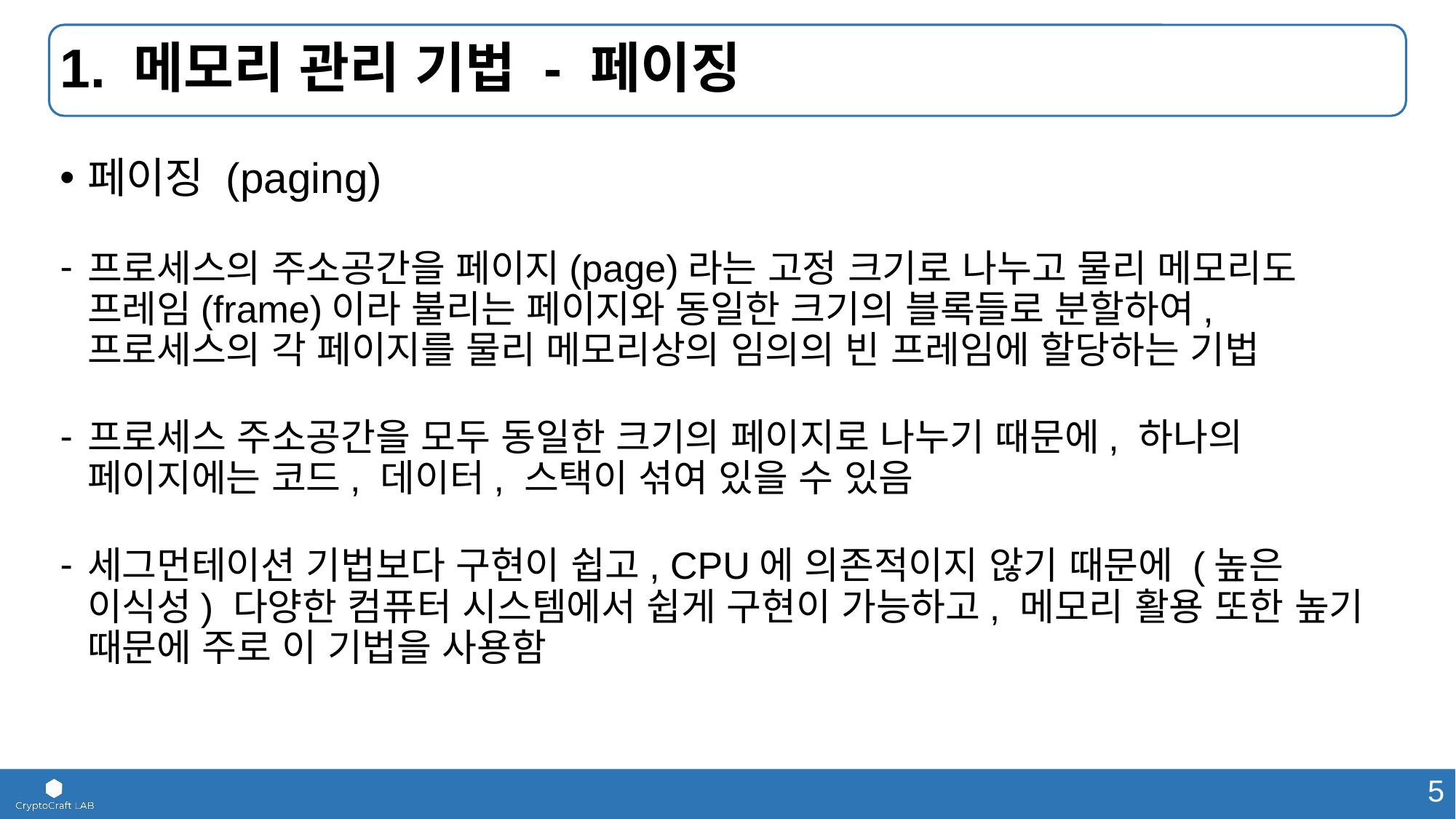

# 1. 메모리 관리 기법 - 페이징
페이징 (paging)

프로세스의 주소공간을 페이지(page)라는 고정 크기로 나누고 물리 메모리도 프레임(frame)이라 불리는 페이지와 동일한 크기의 블록들로 분할하여, 프로세스의 각 페이지를 물리 메모리상의 임의의 빈 프레임에 할당하는 기법

프로세스 주소공간을 모두 동일한 크기의 페이지로 나누기 때문에, 하나의 페이지에는 코드, 데이터, 스택이 섞여 있을 수 있음

세그먼테이션 기법보다 구현이 쉽고, CPU에 의존적이지 않기 때문에 (높은 이식성) 다양한 컴퓨터 시스템에서 쉽게 구현이 가능하고, 메모리 활용 또한 높기 때문에 주로 이 기법을 사용함